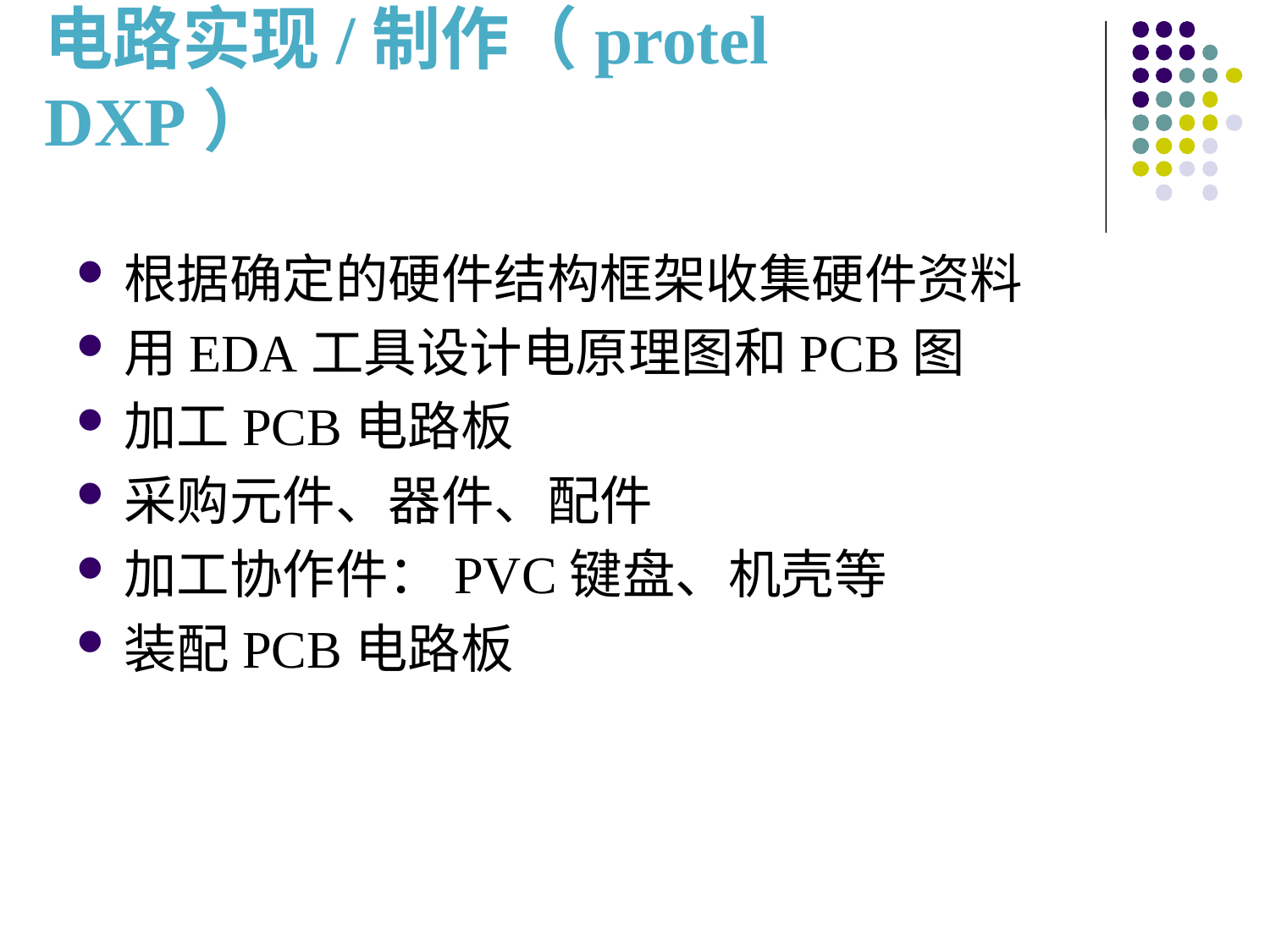

# 电路实现/制作（protel DXP）
根据确定的硬件结构框架收集硬件资料
用EDA工具设计电原理图和PCB图
加工PCB电路板
采购元件、器件、配件
加工协作件：PVC键盘、机壳等
装配PCB电路板